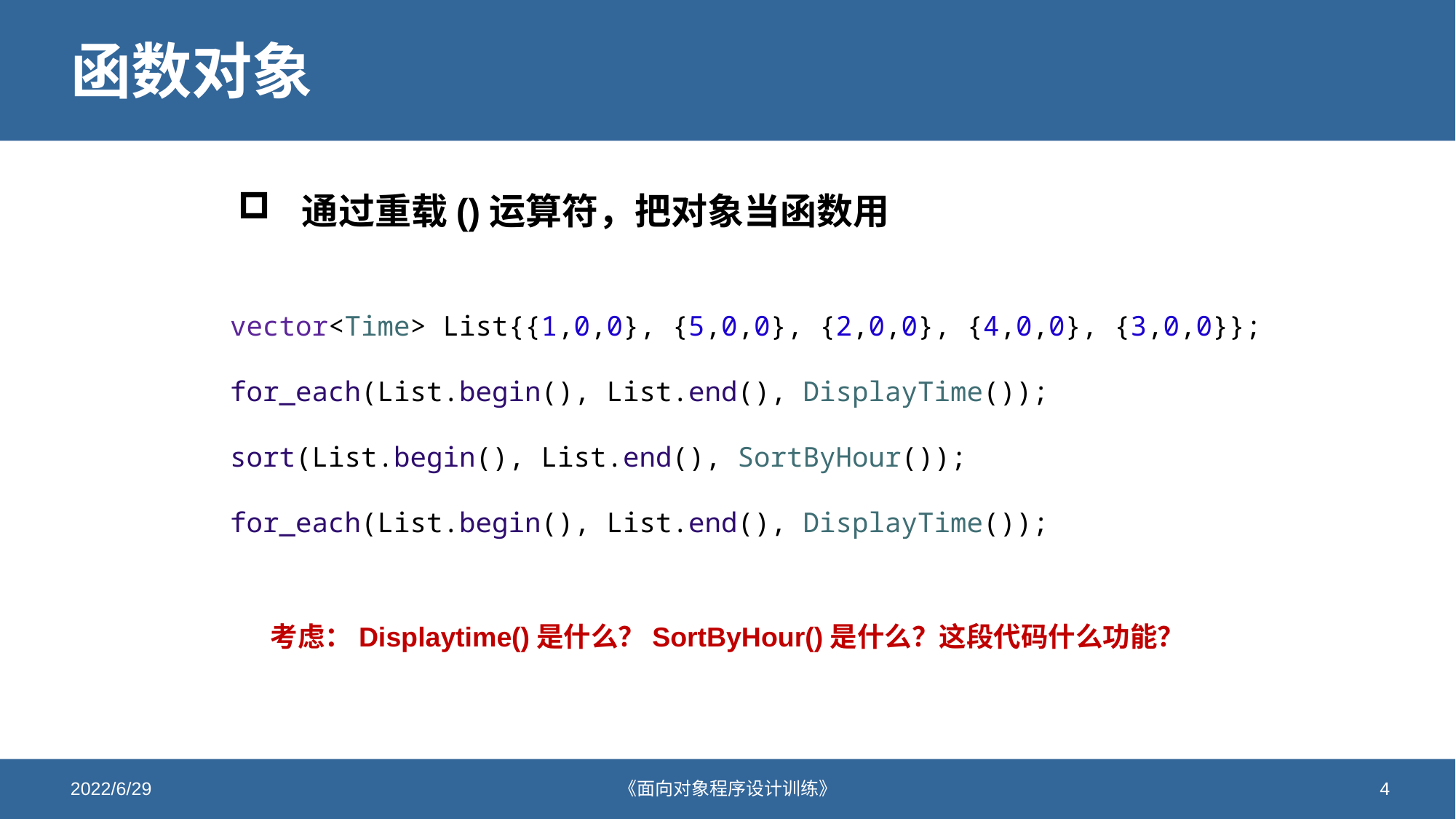

# 函数对象
通过重载()运算符，把对象当函数用
vector<Time> List{{1,0,0}, {5,0,0}, {2,0,0}, {4,0,0}, {3,0,0}};

for_each(List.begin(), List.end(), DisplayTime());

sort(List.begin(), List.end(), SortByHour());

for_each(List.begin(), List.end(), DisplayTime());
考虑：Displaytime()是什么？SortByHour()是什么？这段代码什么功能？
2022/6/29
《面向对象程序设计训练》
4